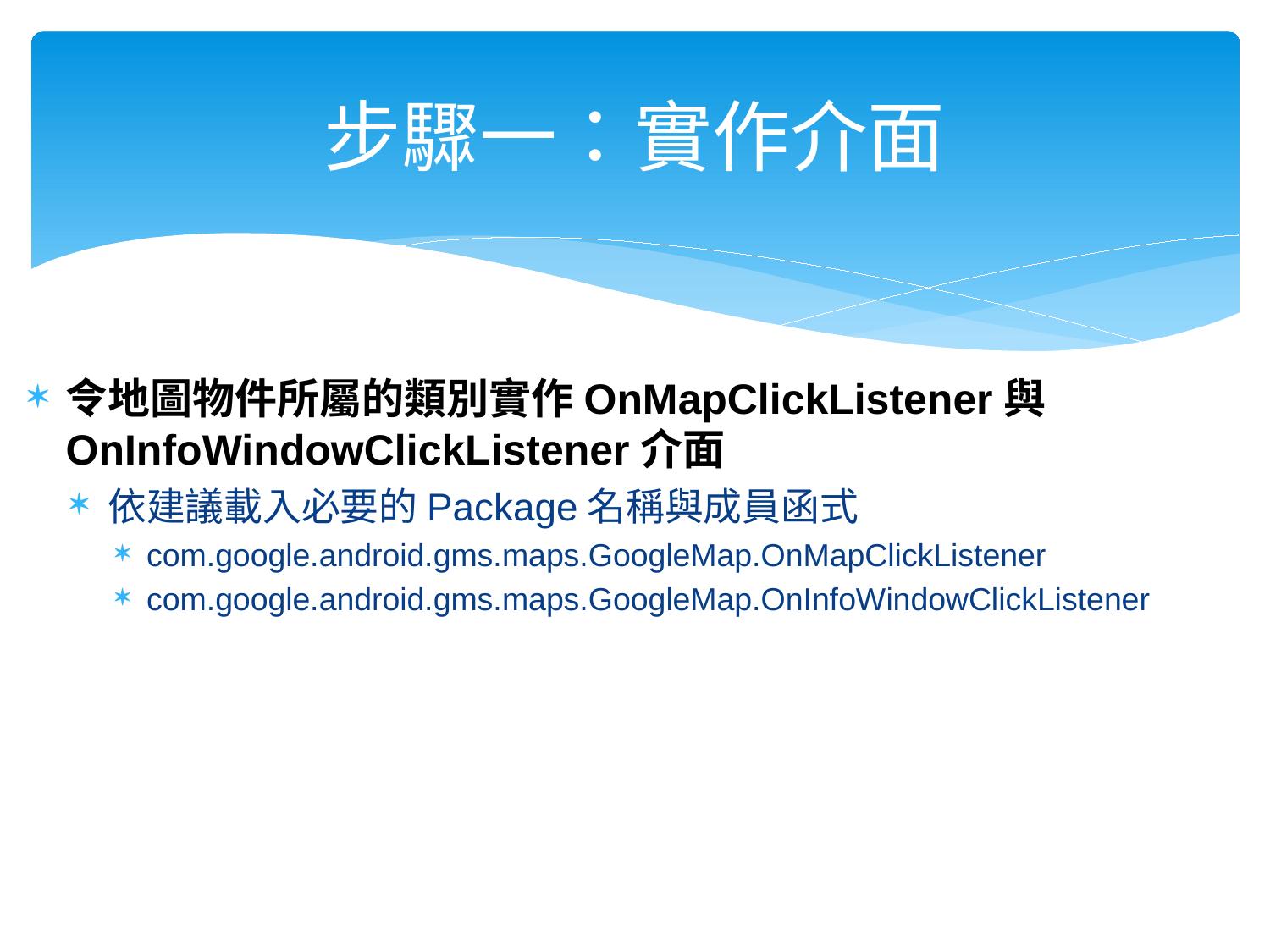

# 步驟一：實作介面
令地圖物件所屬的類別實作OnMapClickListener與OnInfoWindowClickListener介面
依建議載入必要的Package名稱與成員函式
com.google.android.gms.maps.GoogleMap.OnMapClickListener
com.google.android.gms.maps.GoogleMap.OnInfoWindowClickListener